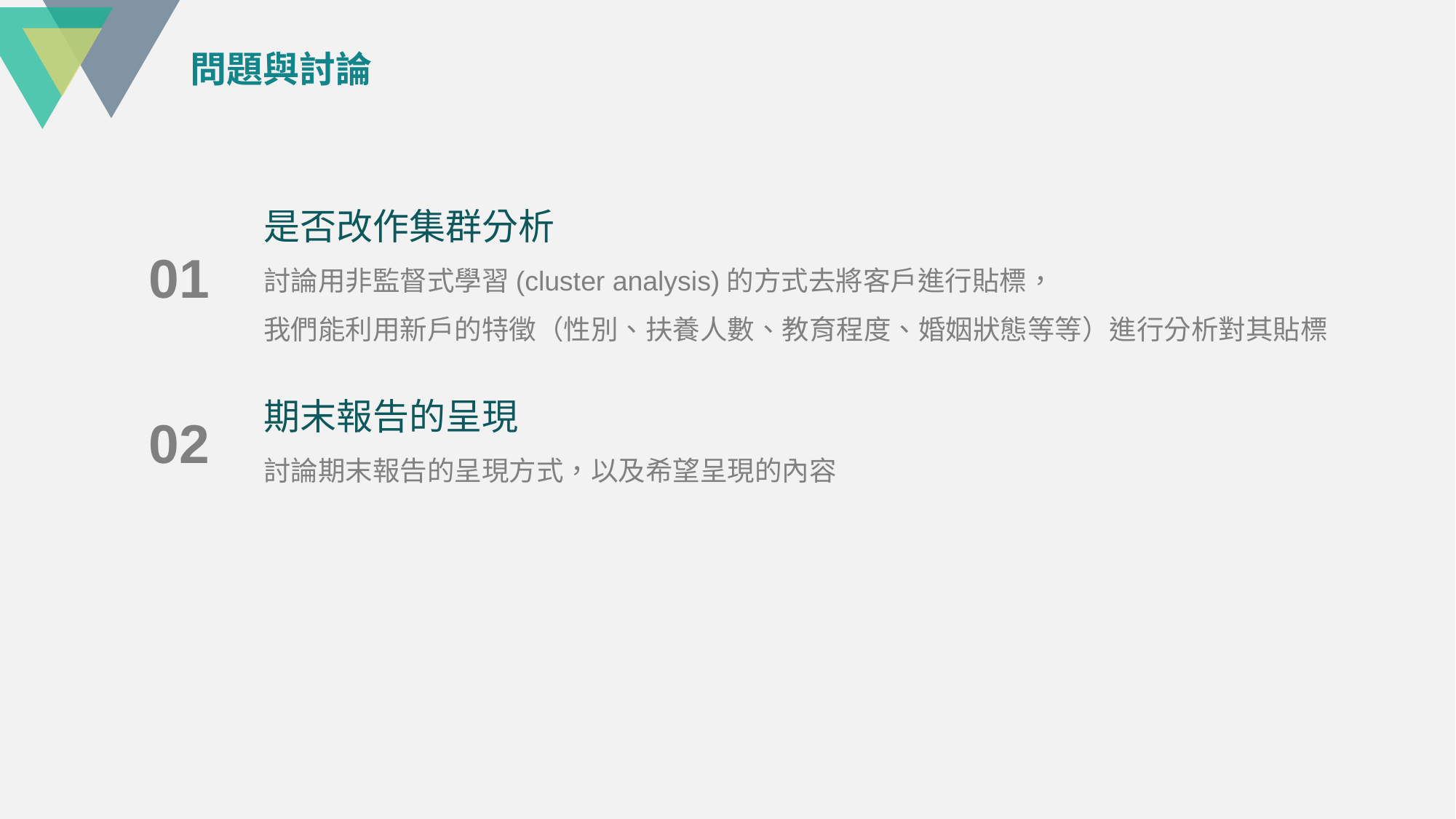

問題與討論
是否改作集群分析
討論用非監督式學習(cluster analysis)的方式去將客戶進行貼標，
我們能利用新戶的特徵（性別、扶養人數、教育程度、婚姻狀態等等）進行分析對其貼標
01
期末報告的呈現
討論期末報告的呈現方式，以及希望呈現的內容
02